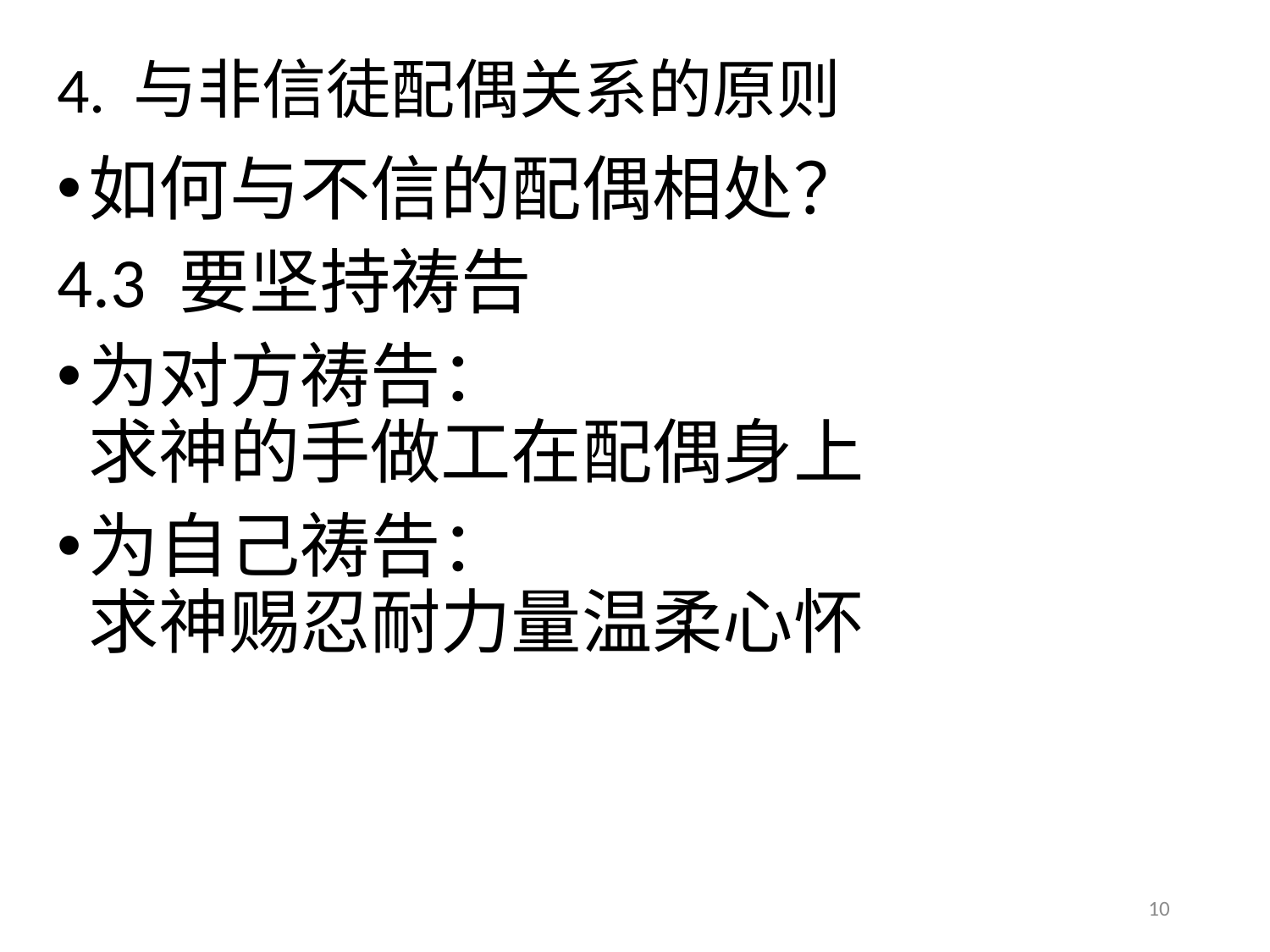

# 4. 与非信徒配偶关系的原则
如何与不信的配偶相处？
4.3 要坚持祷告
为对方祷告：
求神的手做工在配偶身上
为自己祷告：
求神赐忍耐力量温柔心怀
10